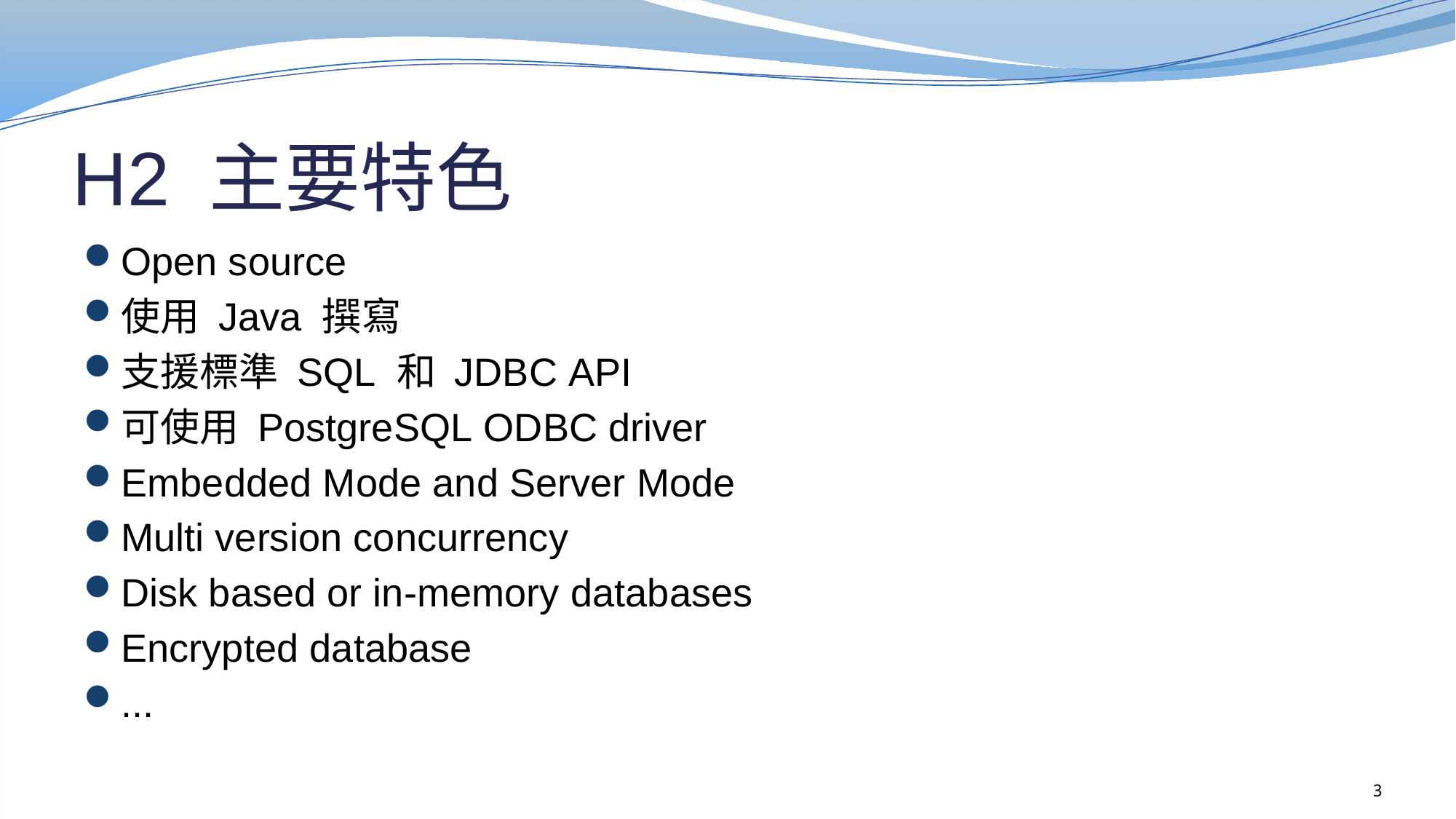

# H2 主要特色
Open source
使用 Java 撰寫
支援標準 SQL 和 JDBC API
可使用 PostgreSQL ODBC driver
Embedded Mode and Server Mode
Multi version concurrency
Disk based or in-memory databases
Encrypted database
...

3